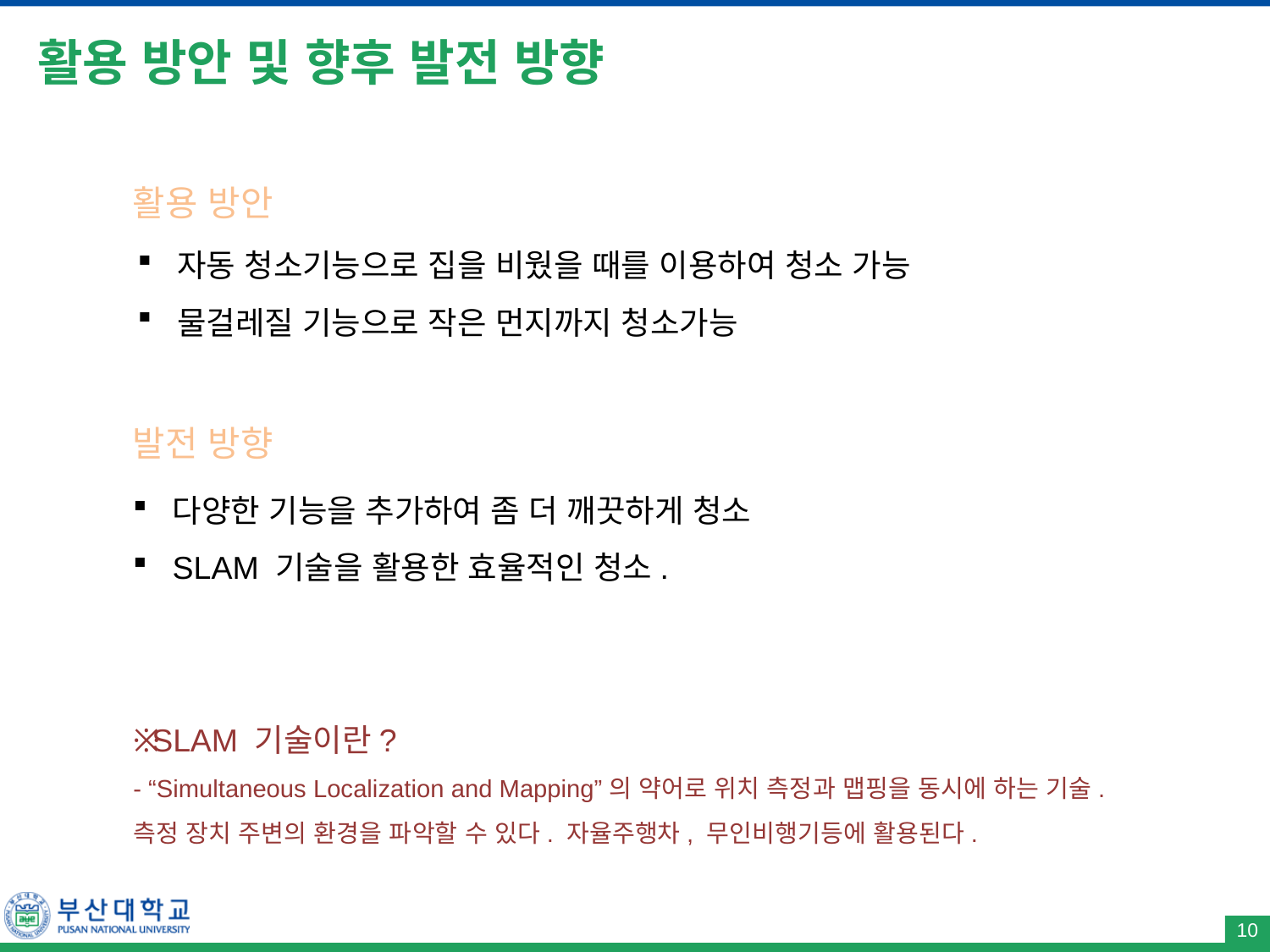

# 활용 방안 및 향후 발전 방향
활용 방안
자동 청소기능으로 집을 비웠을 때를 이용하여 청소 가능
물걸레질 기능으로 작은 먼지까지 청소가능
발전 방향
다양한 기능을 추가하여 좀 더 깨끗하게 청소
SLAM 기술을 활용한 효율적인 청소.
※SLAM 기술이란?
- “Simultaneous Localization and Mapping”의 약어로 위치 측정과 맵핑을 동시에 하는 기술. 측정 장치 주변의 환경을 파악할 수 있다. 자율주행차, 무인비행기등에 활용된다.
10